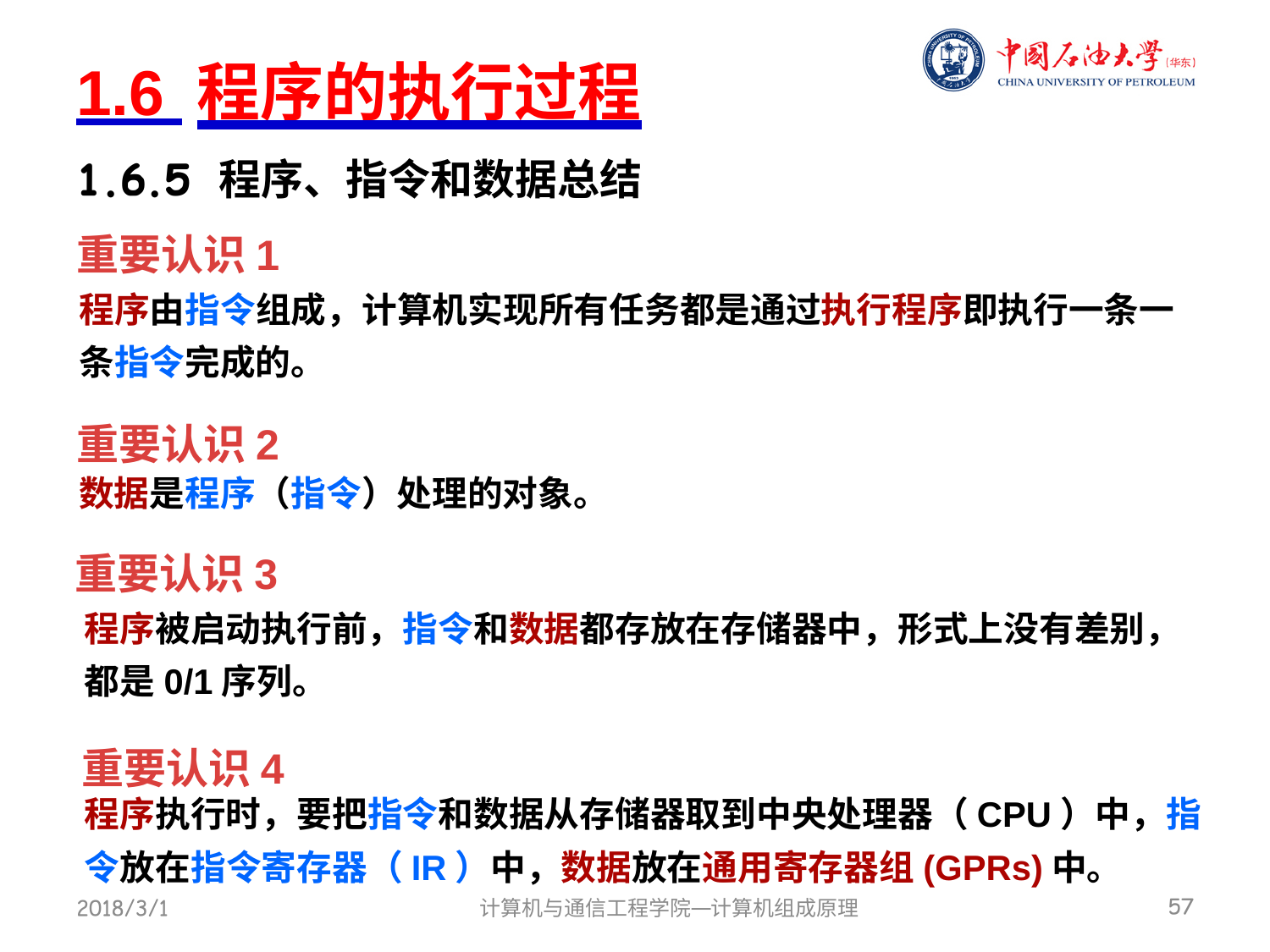

# 1.6 程序的执行过程
1.6.5 程序、指令和数据总结
重要认识1
程序由指令组成，计算机实现所有任务都是通过执行程序即执行一条一条指令完成的。
重要认识2
数据是程序（指令）处理的对象。
重要认识3
程序被启动执行前，指令和数据都存放在存储器中，形式上没有差别，都是0/1序列。
重要认识4
程序执行时，要把指令和数据从存储器取到中央处理器（CPU）中，指令放在指令寄存器（IR）中，数据放在通用寄存器组(GPRs)中。
2018/3/1
计算机与通信工程学院—计算机组成原理
57